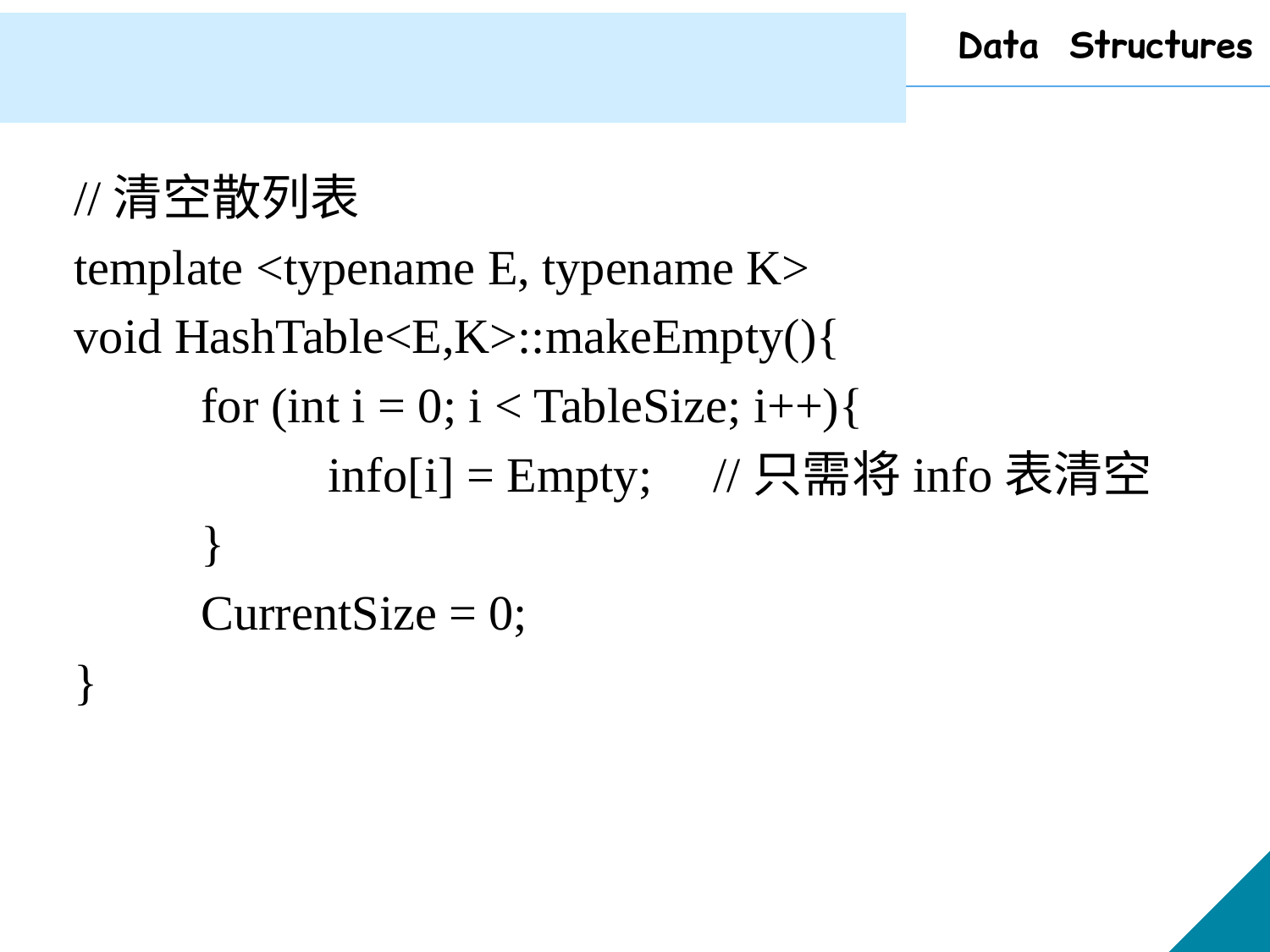

//清空散列表
template <typename E, typename K>
void HashTable<E,K>::makeEmpty(){
	for (int i = 0; i < TableSize; i++){
		info[i] = Empty;     //只需将info表清空
	}
	CurrentSize = 0;
}